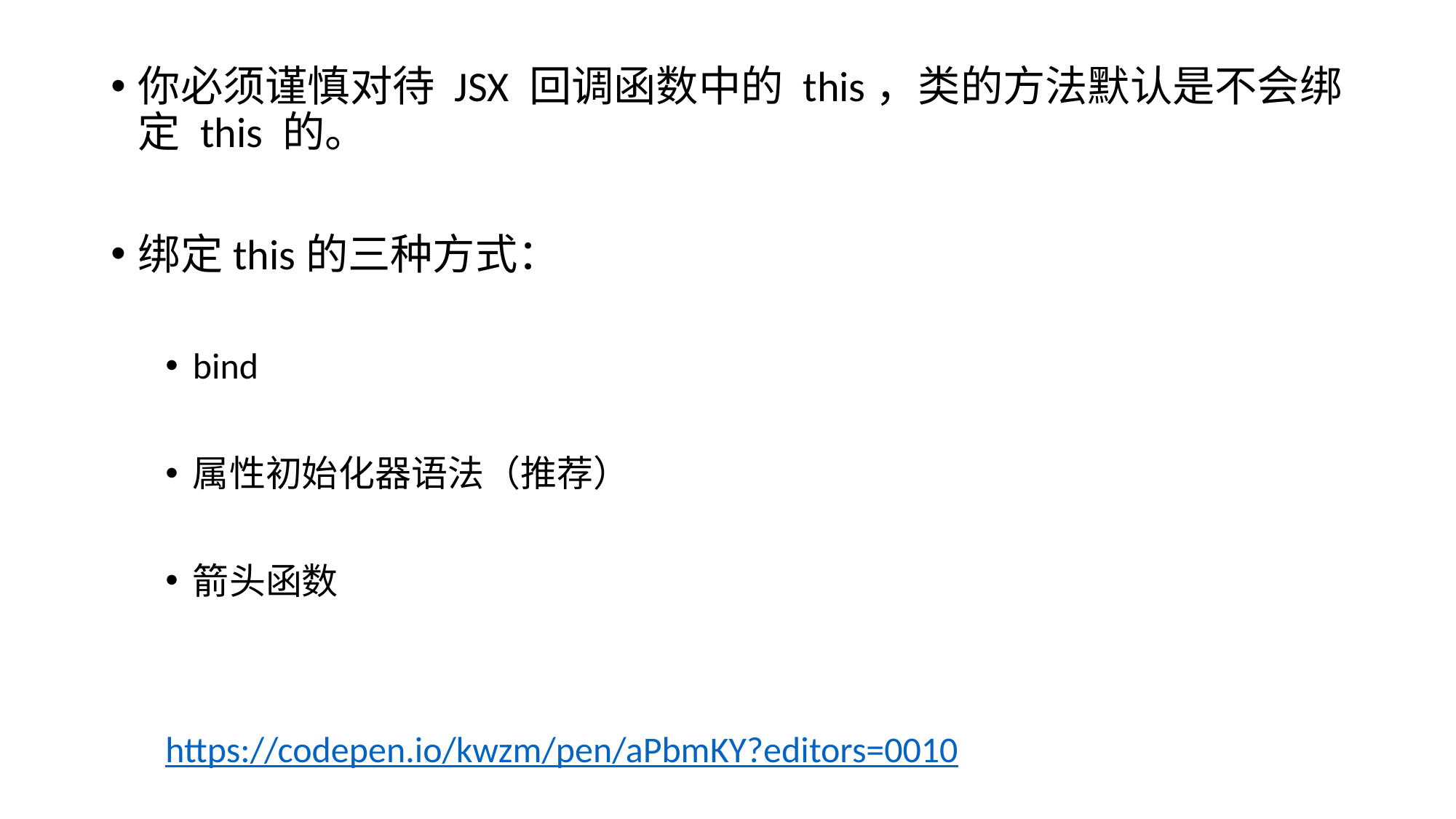

你必须谨慎对待 JSX 回调函数中的 this，类的方法默认是不会绑定 this 的。

绑定this的三种方式：

bind

属性初始化器语法（推荐）

箭头函数

https://codepen.io/kwzm/pen/aPbmKY?editors=0010